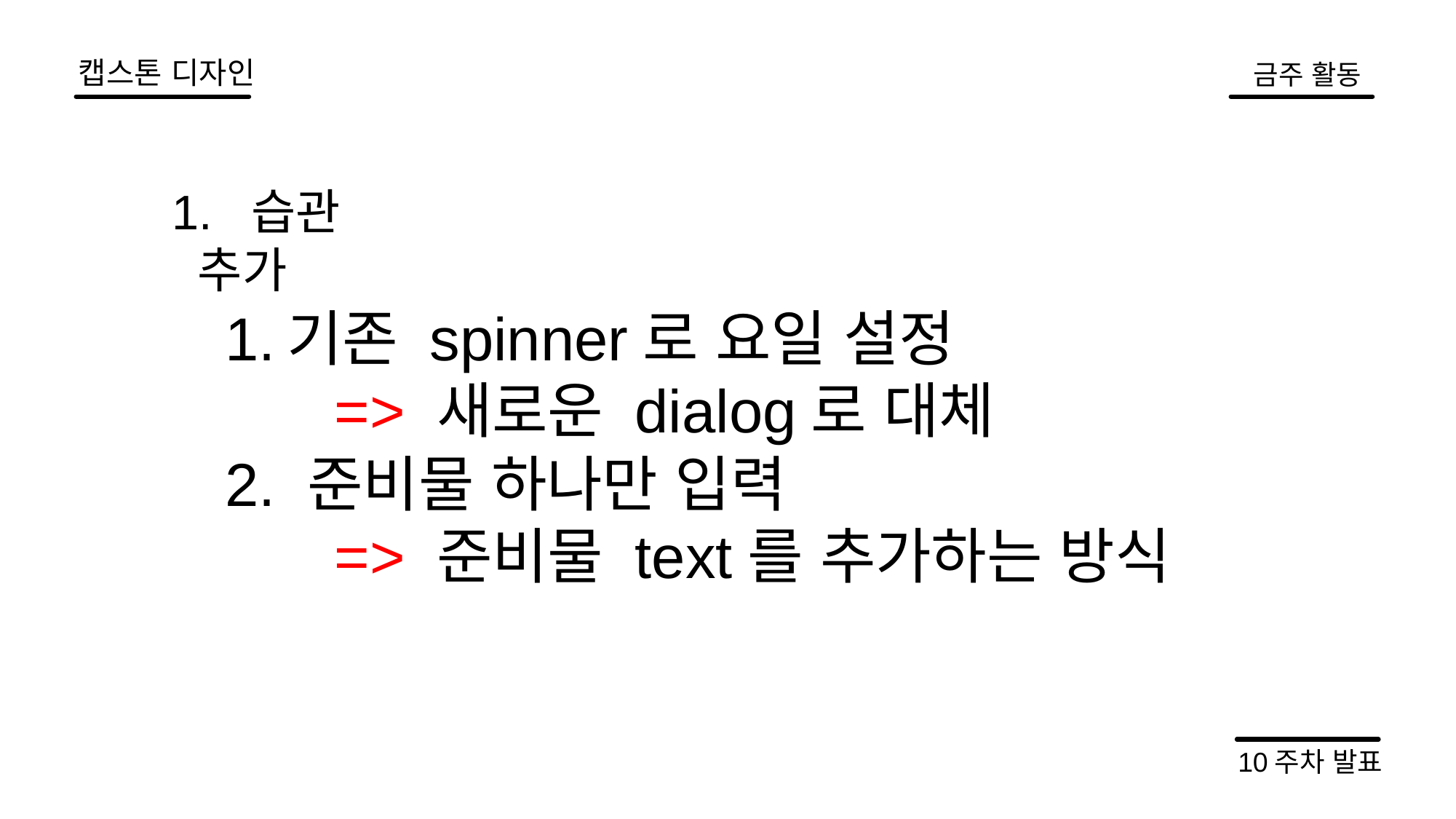

캡스톤 디자인
금주 활동
  습관 추가
기존 spinner로 요일 설정
	=> 새로운 dialog로 대체
2. 준비물 하나만 입력
 	=> 준비물 text를 추가하는 방식

10주차 발표